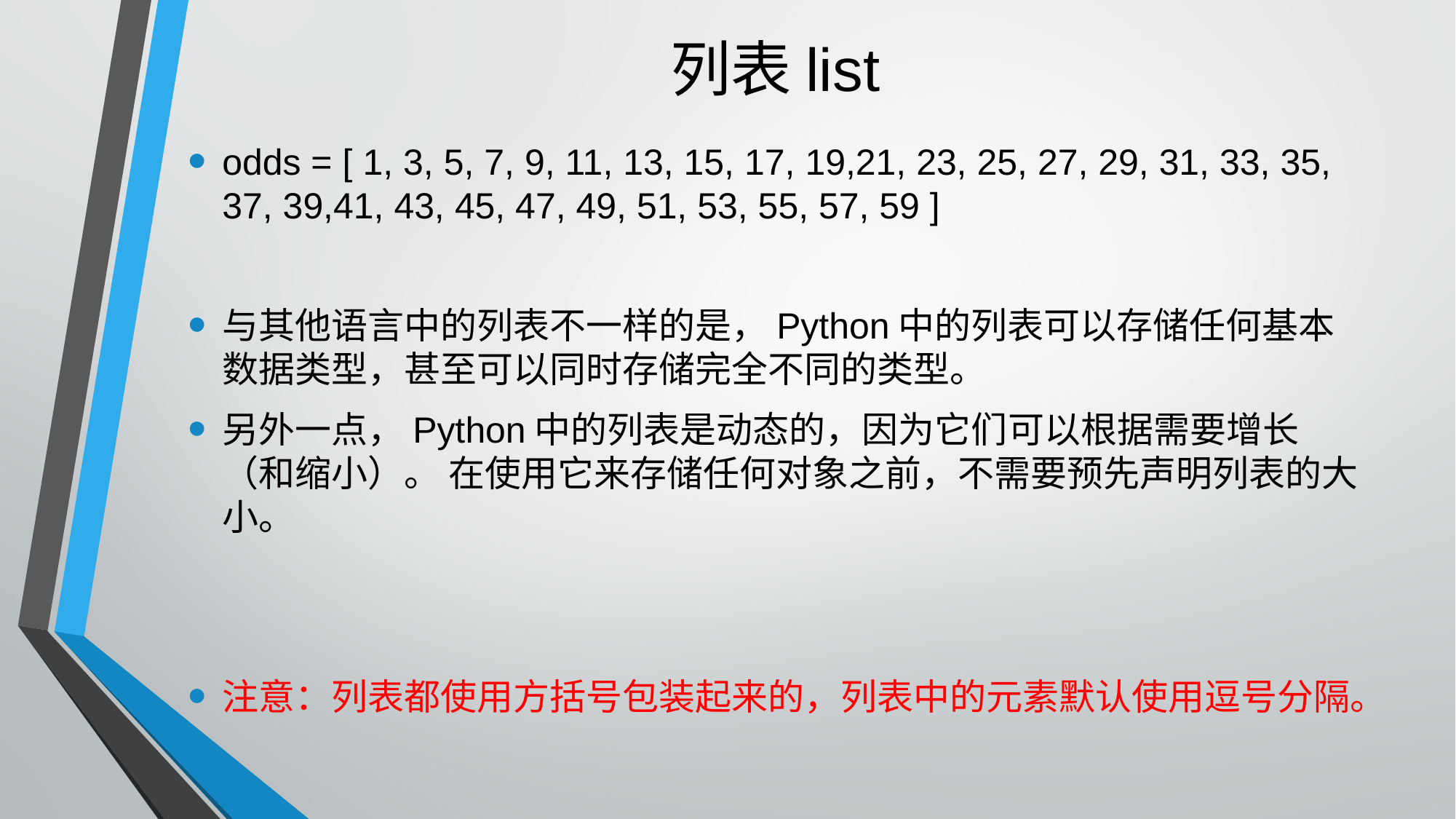

# 列表list
odds = [ 1, 3, 5, 7, 9, 11, 13, 15, 17, 19,21, 23, 25, 27, 29, 31, 33, 35, 37, 39,41, 43, 45, 47, 49, 51, 53, 55, 57, 59 ]

与其他语言中的列表不一样的是，Python中的列表可以存储任何基本数据类型，甚至可以同时存储完全不同的类型。
另外一点，Python中的列表是动态的，因为它们可以根据需要增长（和缩小）。 在使用它来存储任何对象之前，不需要预先声明列表的大小。

注意：列表都使用方括号包装起来的，列表中的元素默认使用逗号分隔。